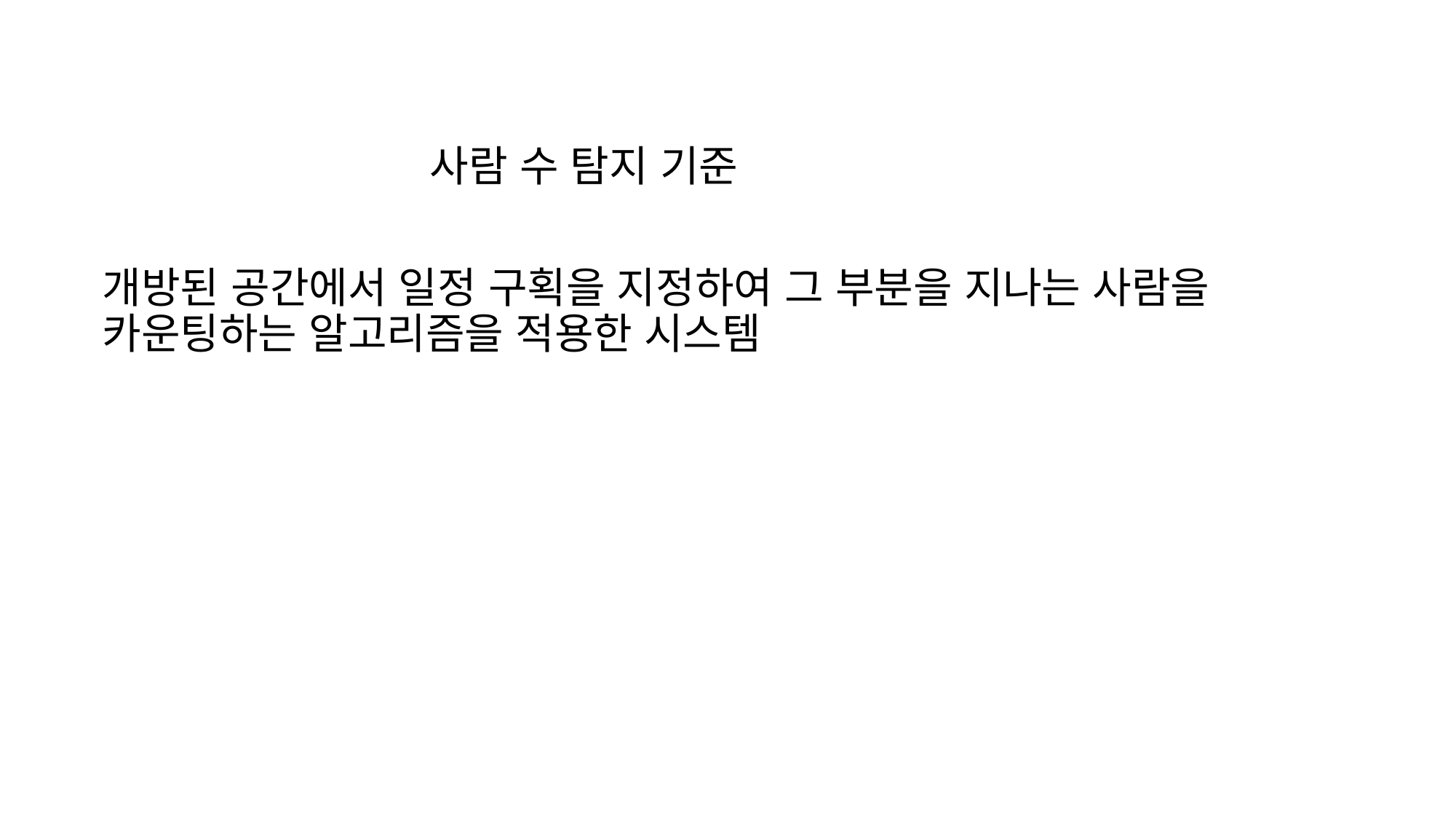

사람 수 탐지 기준

개방된 공간에서 일정 구획을 지정하여 그 부분을 지나는 사람을 카운팅하는 알고리즘을 적용한 시스템